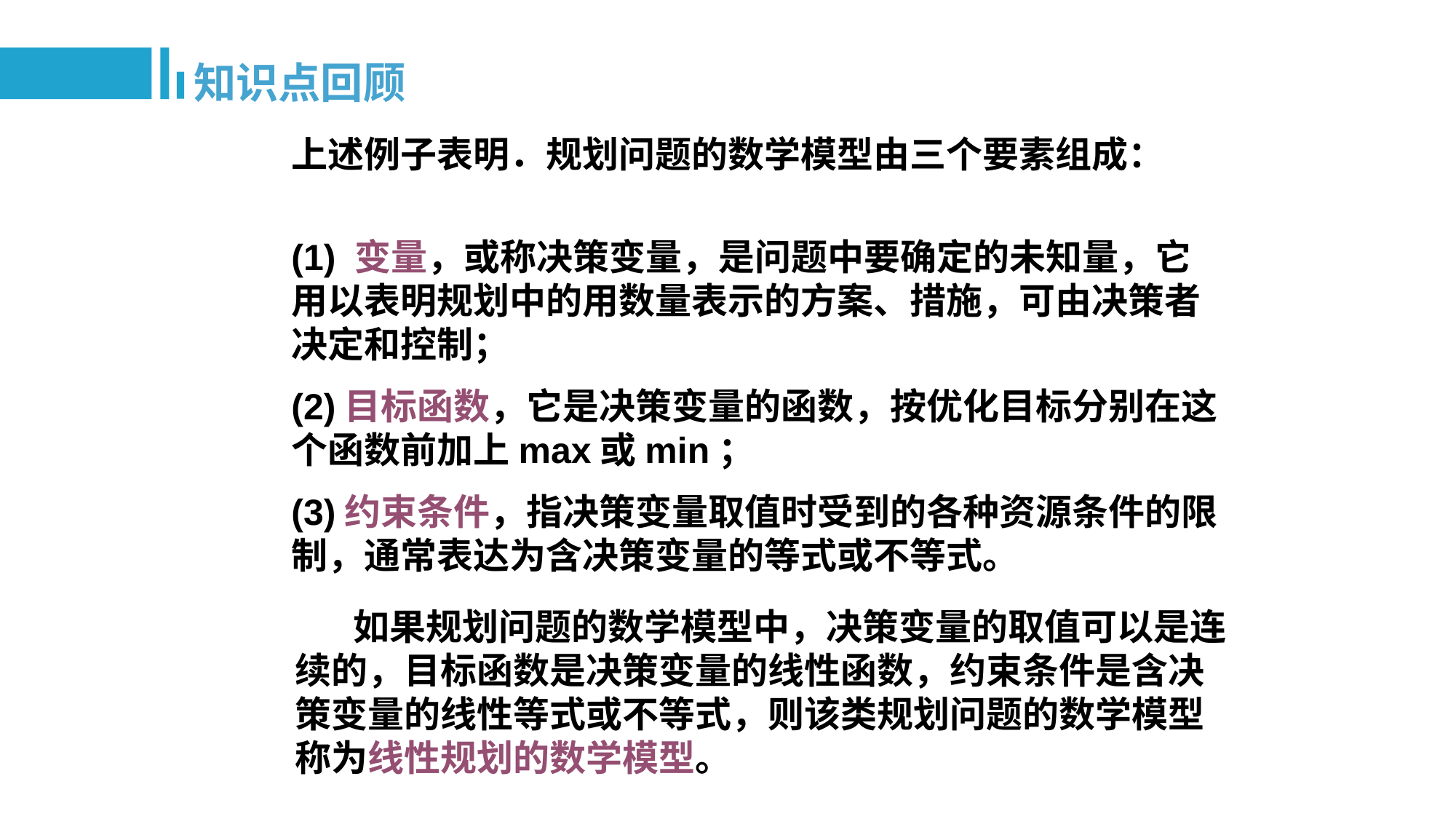

知识点回顾

上述例子表明．规划问题的数学模型由三个要素组成：
(1) 变量，或称决策变量，是问题中要确定的未知量，它用以表明规划中的用数量表示的方案、措施，可由决策者决定和控制；
(2)目标函数，它是决策变量的函数，按优化目标分别在这个函数前加上max或min；
(3)约束条件，指决策变量取值时受到的各种资源条件的限制，通常表达为含决策变量的等式或不等式。
      如果规划问题的数学模型中，决策变量的取值可以是连续的，目标函数是决策变量的线性函数，约束条件是含决策变量的线性等式或不等式，则该类规划问题的数学模型称为线性规划的数学模型。